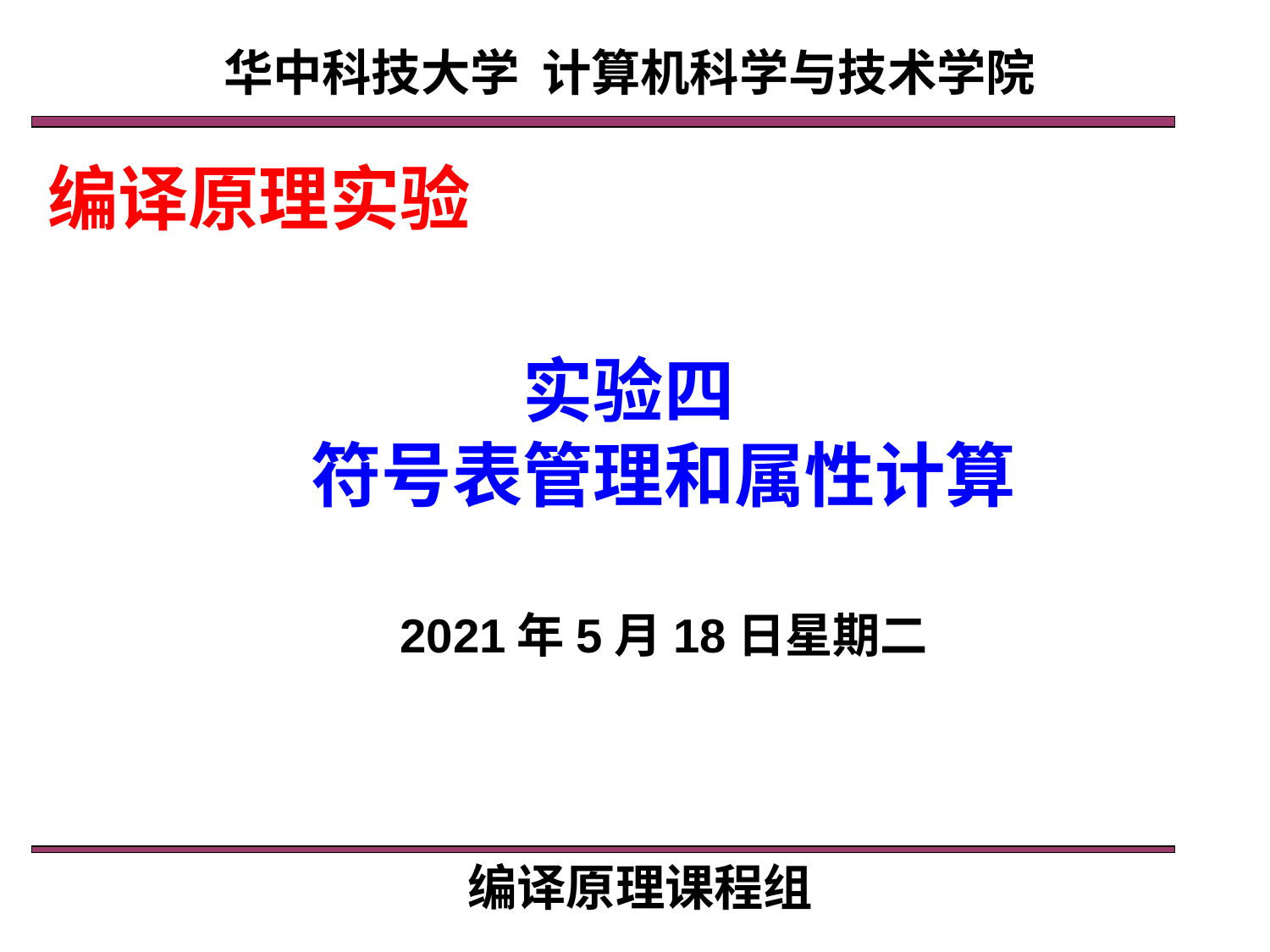

华中科技大学  计算机科学与技术学院
编译原理实验
实验四
符号表管理和属性计算
2021年5月18日星期二
编译原理课程组